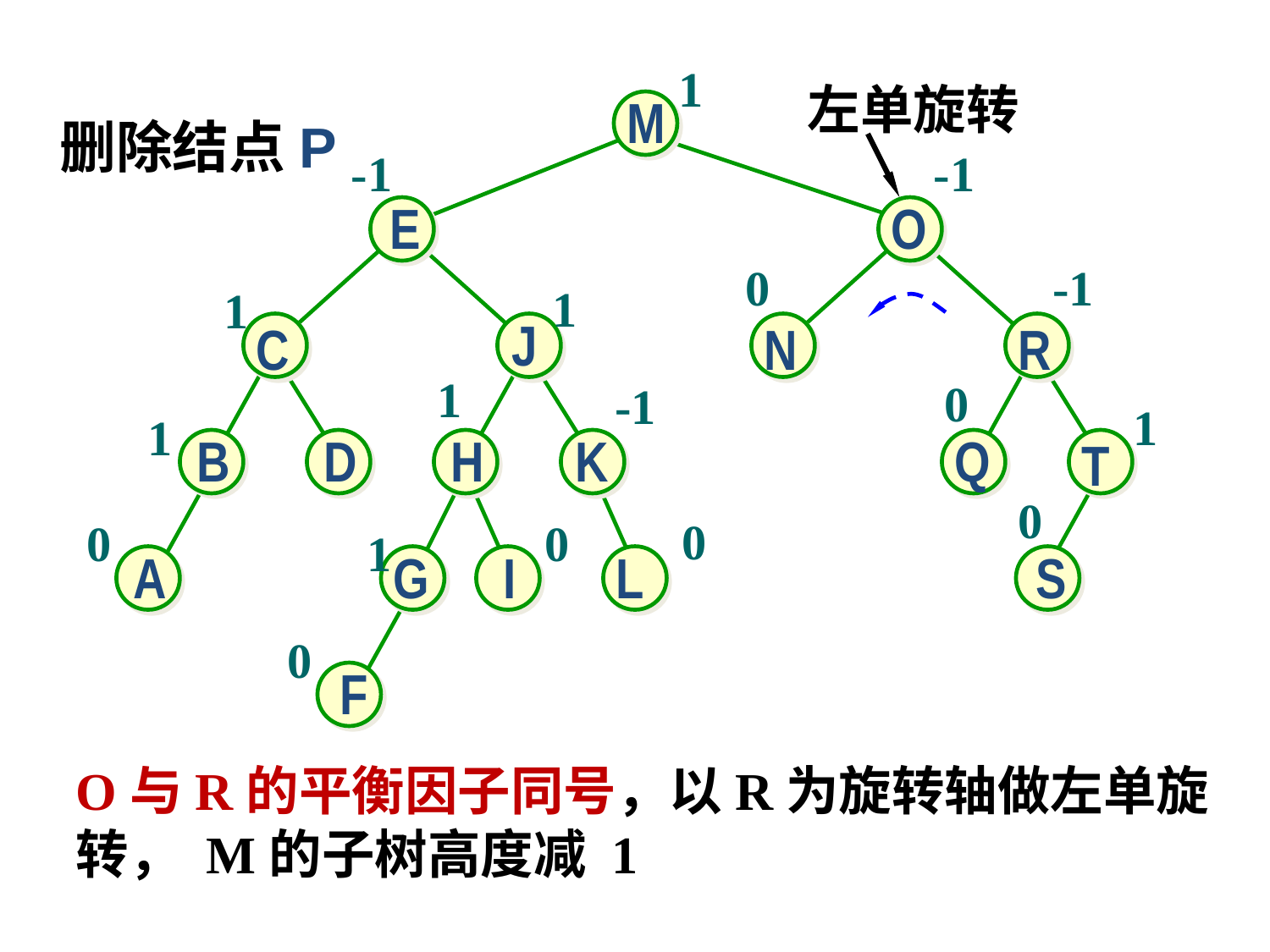

1
M

-1
-1
E
O

0

-1
1
1
J
C
N
R

1

0

-1
1
1
B
D
H
K
Q
T

0
0
0
0
1
A
G
I
L
S

0
F

左单旋转
删除结点P

O与R的平衡因子同号，以R为旋转轴做左单旋转， M的子树高度减 1